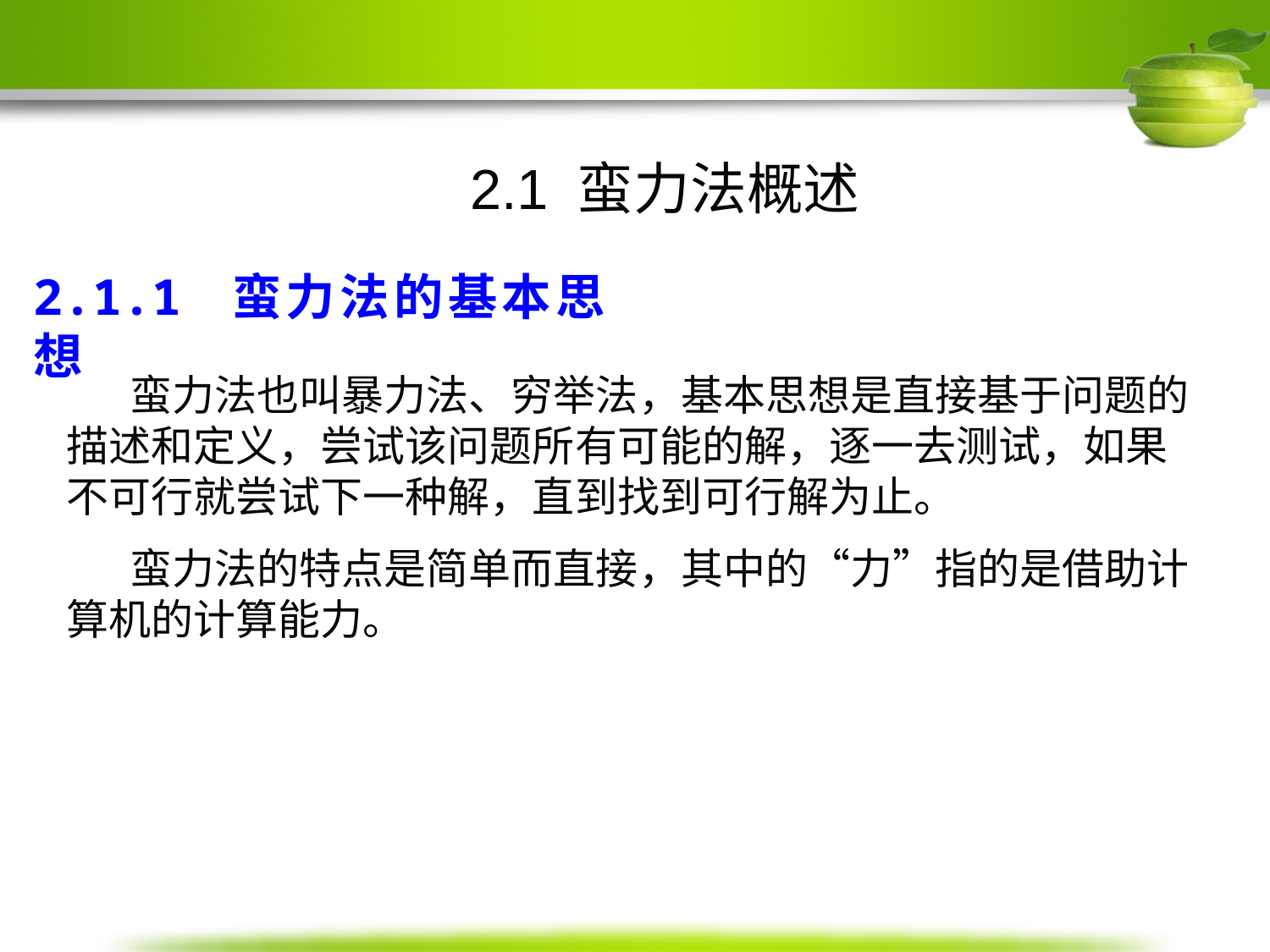

2.1 蛮力法概述
2.1.1 蛮力法的基本思想
蛮力法也叫暴力法、穷举法，基本思想是直接基于问题的描述和定义，尝试该问题所有可能的解，逐一去测试，如果不可行就尝试下一种解，直到找到可行解为止。
蛮力法的特点是简单而直接，其中的“力”指的是借助计算机的计算能力。